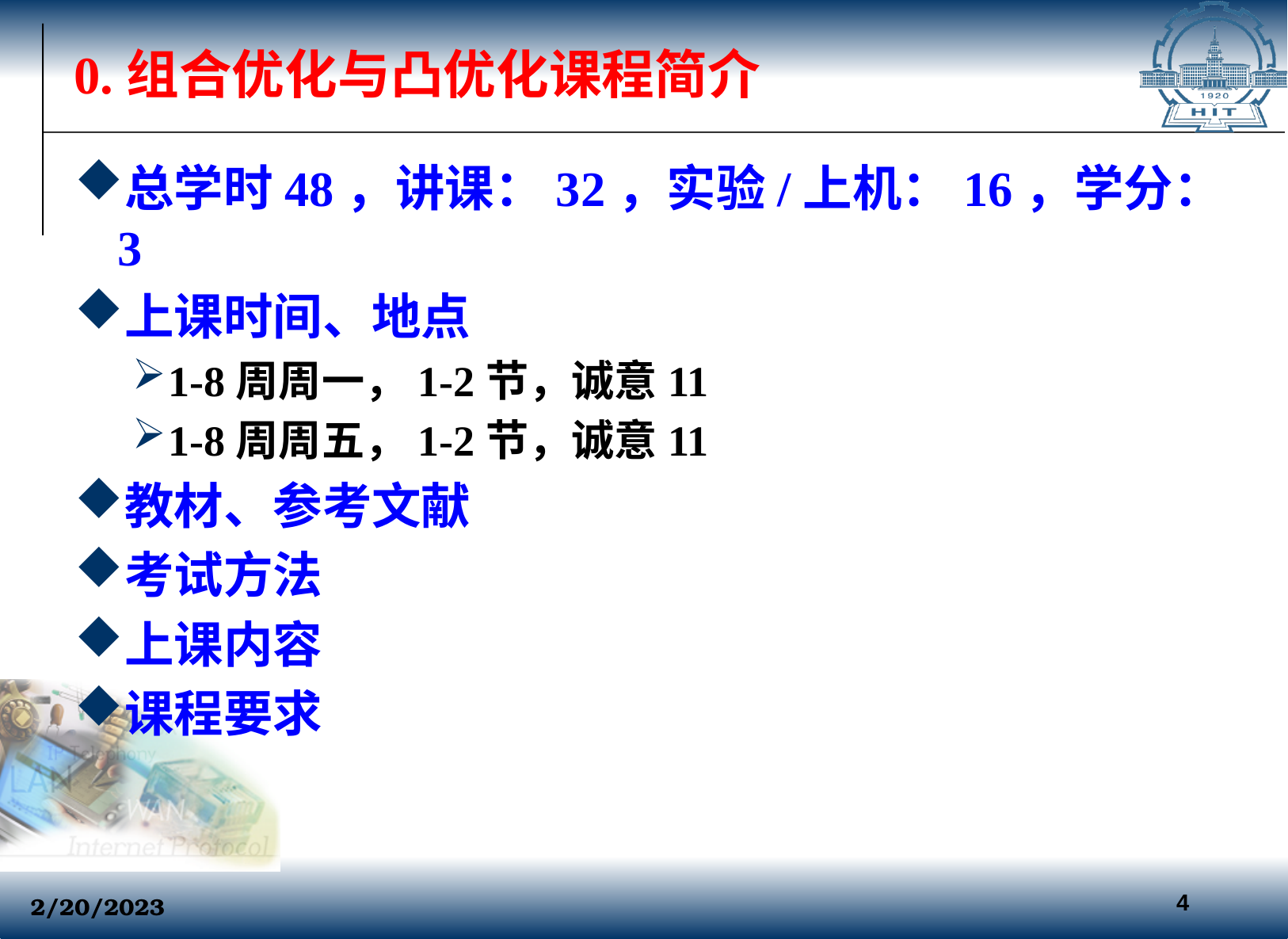

0.组合优化与凸优化课程简介
总学时48，讲课：32，实验/上机：16，学分：3
上课时间、地点
1-8周周一，1-2节，诚意11
1-8周周五，1-2节，诚意11
教材、参考文献
考试方法
上课内容
课程要求